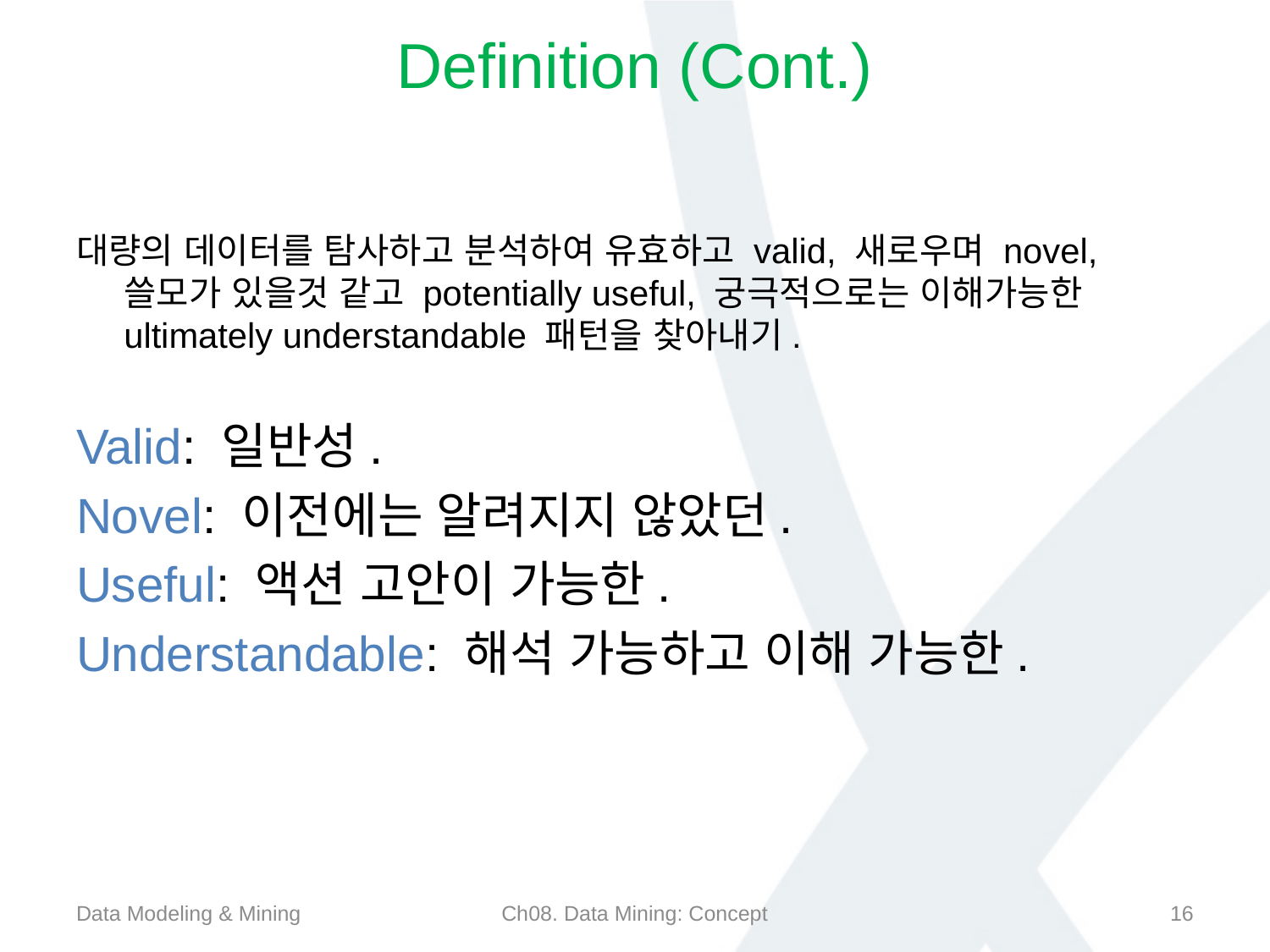

# Definition (Cont.)
대량의 데이터를 탐사하고 분석하여 유효하고 valid, 새로우며 novel, 쓸모가 있을것 같고 potentially useful, 궁극적으로는 이해가능한 ultimately understandable 패턴을 찾아내기.

Valid: 일반성.
Novel: 이전에는 알려지지 않았던.
Useful: 액션 고안이 가능한.
Understandable: 해석 가능하고 이해 가능한.
Data Modeling & Mining
Ch08. Data Mining: Concept
16